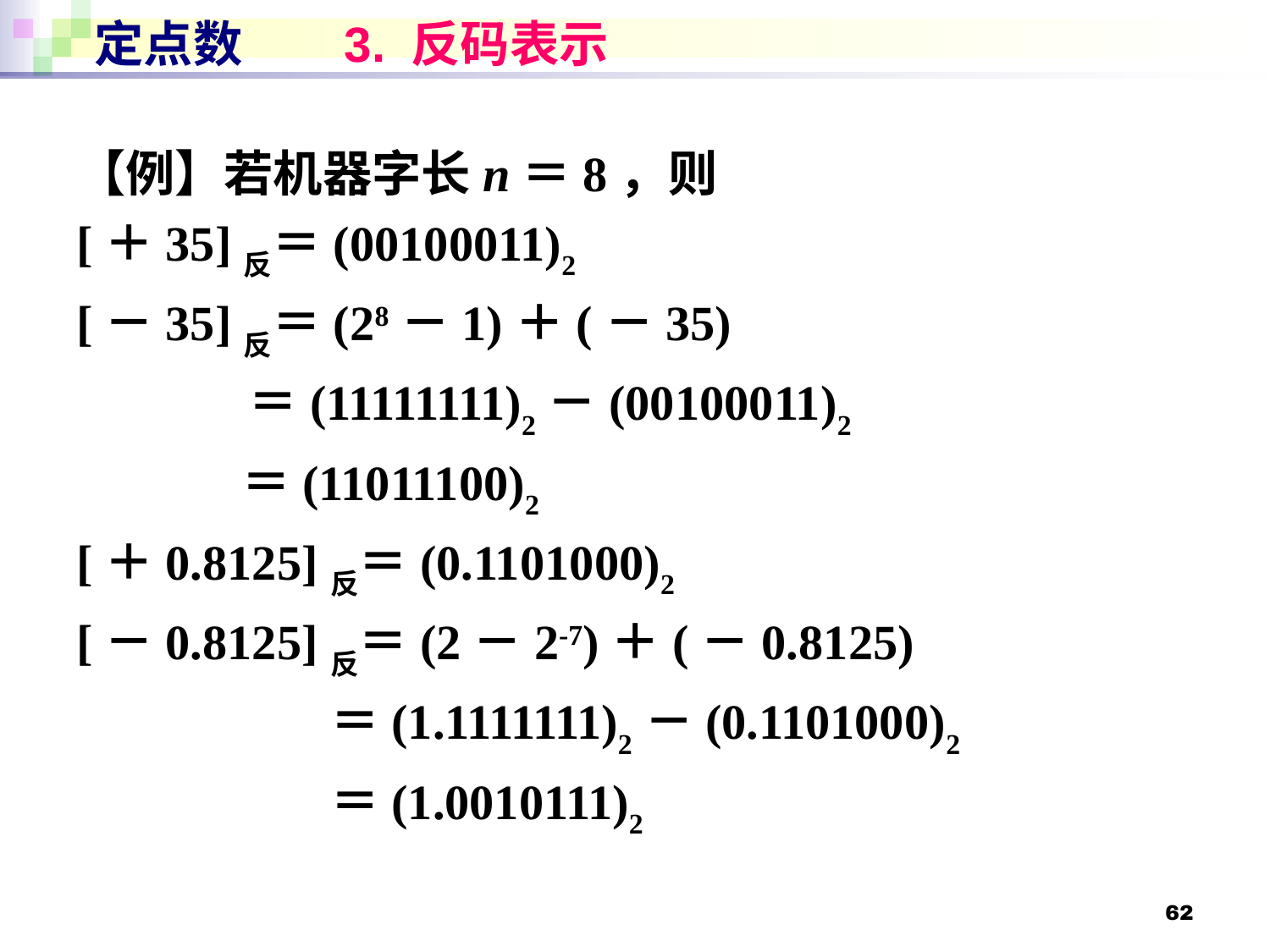

# 定点数        3. 反码表示
【例】若机器字长n＝8，则
[＋35]反＝(00100011)2
[－35]反＝(28－1)＋(－35)
	   ＝(11111111)2－(00100011)2
	    ＝(11011100)2
[＋0.8125]反＝(0.1101000)2
[－0.8125]反＝(2－2-7)＋(－0.8125)
		＝(1.1111111)2－(0.1101000)2
		＝(1.0010111)2
62